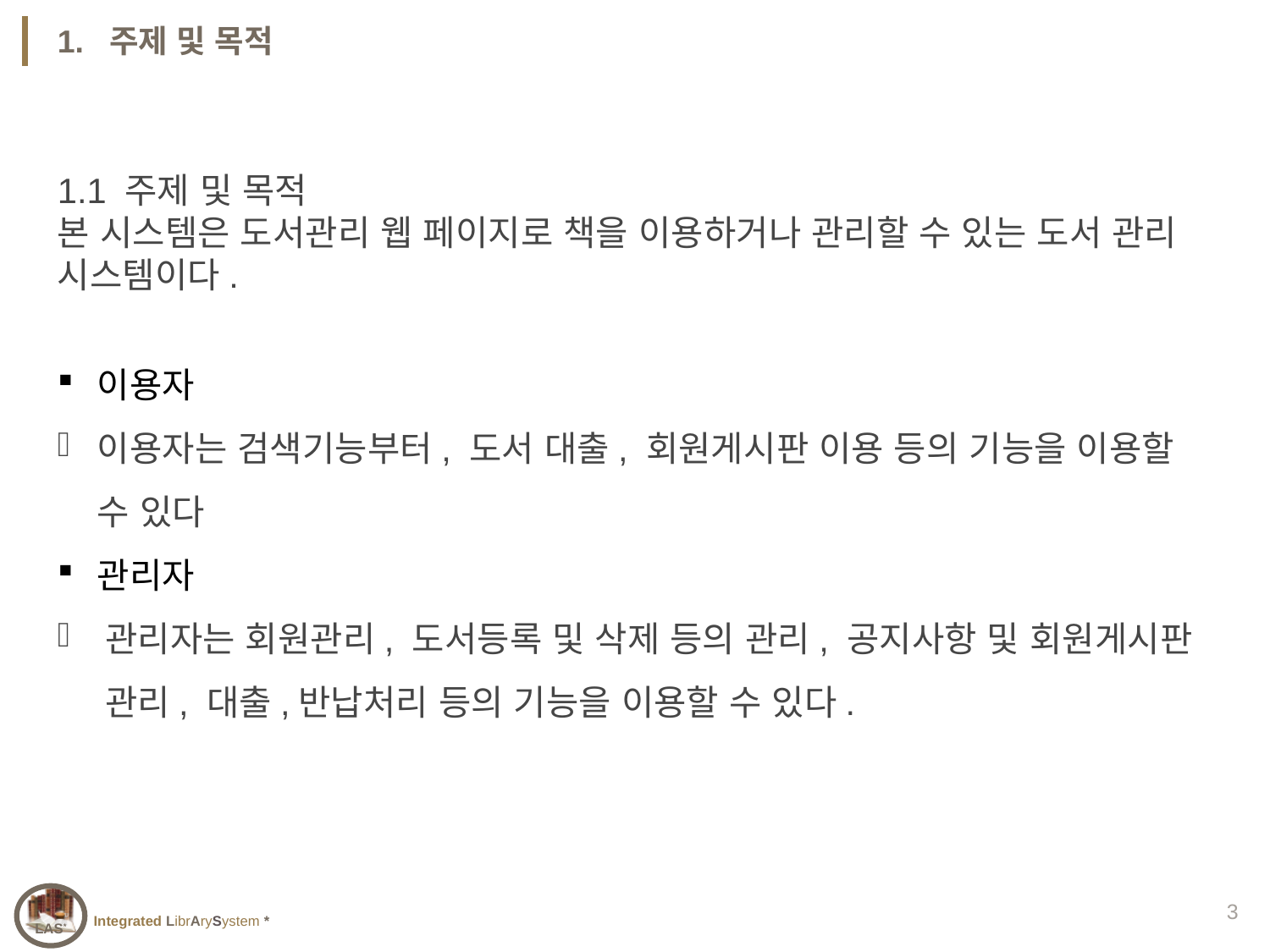

1.  주제 및 목적
1.1 주제 및 목적
본 시스템은 도서관리 웹 페이지로 책을 이용하거나 관리할 수 있는 도서 관리 시스템이다.

이용자
이용자는 검색기능부터, 도서 대출, 회원게시판 이용 등의 기능을 이용할 수 있다
관리자
관리자는 회원관리, 도서등록 및 삭제 등의 관리, 공지사항 및 회원게시판 관리, 대출,반납처리 등의 기능을 이용할 수 있다.

3